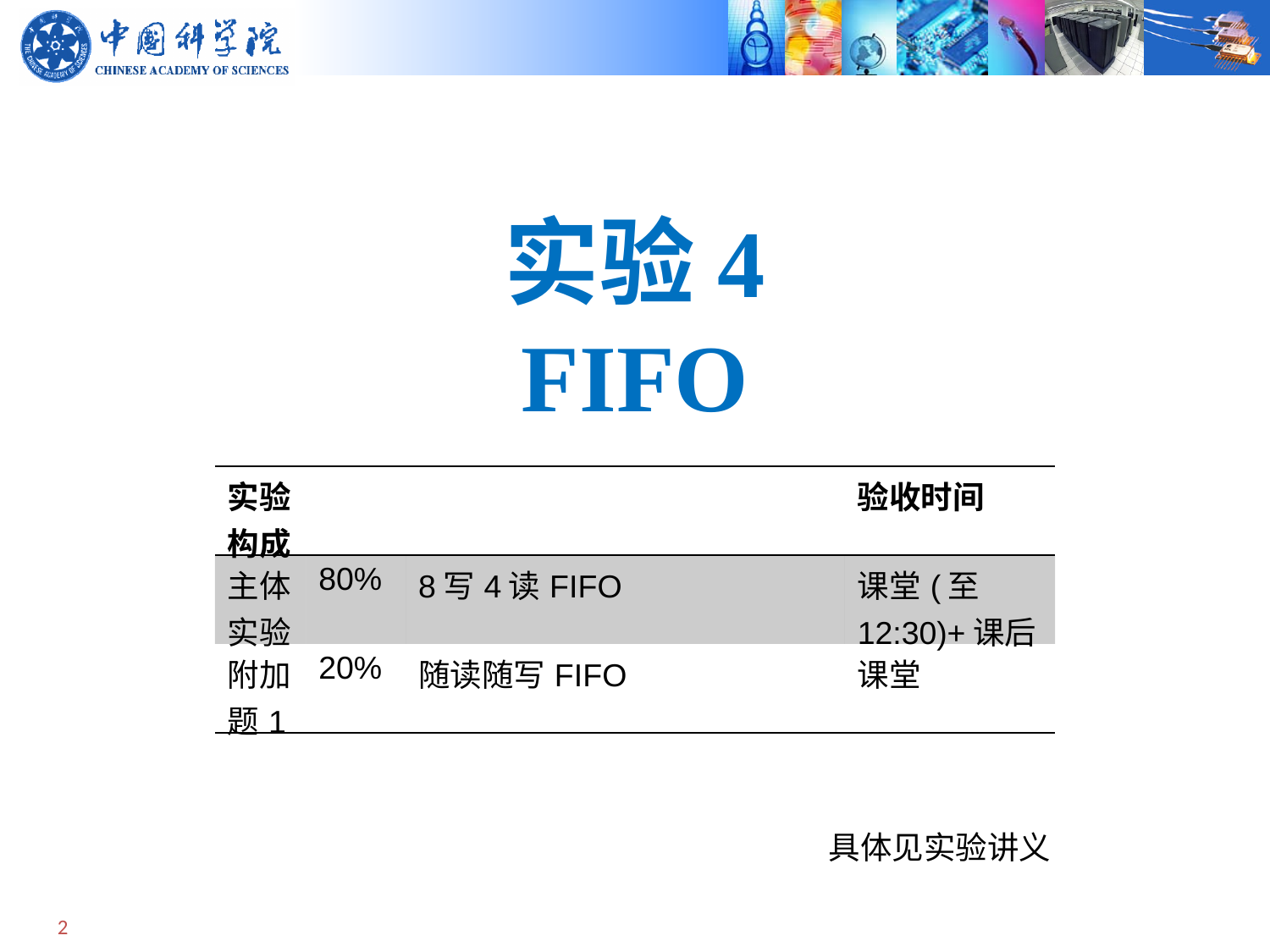

实验4
FIFO
| 实验构成 |  |  | 验收时间 |
| --- | --- | --- | --- |
| 主体实验 | 80% | 8写4读FIFO | 课堂(至12:30)+课后 |
| 附加题1 | 20% | 随读随写FIFO | 课堂 |
具体见实验讲义